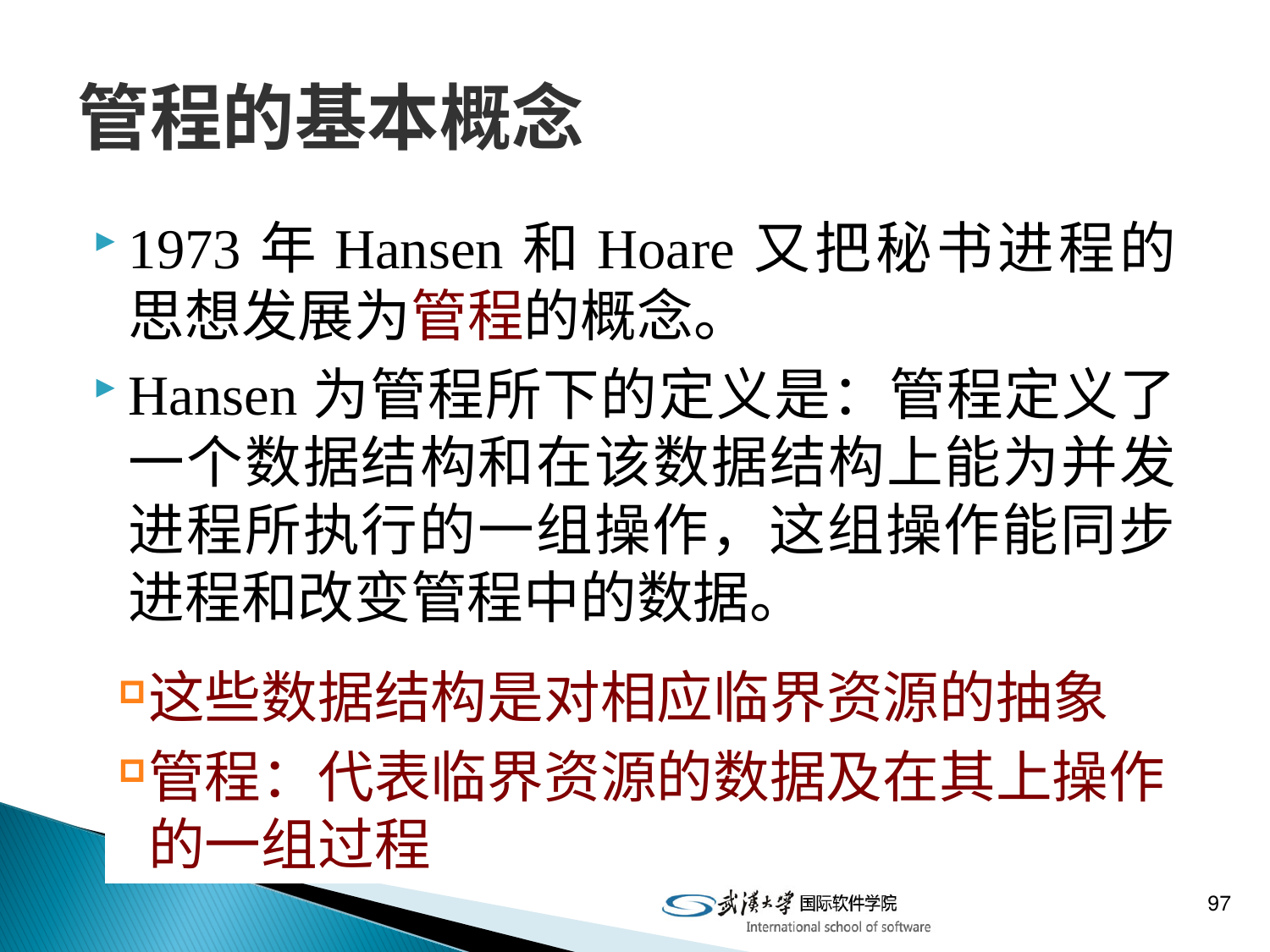

# 管程的基本概念
1973年Hansen和Hoare又把秘书进程的思想发展为管程的概念。
Hansen为管程所下的定义是：管程定义了一个数据结构和在该数据结构上能为并发进程所执行的一组操作，这组操作能同步进程和改变管程中的数据。
这些数据结构是对相应临界资源的抽象
管程：代表临界资源的数据及在其上操作的一组过程